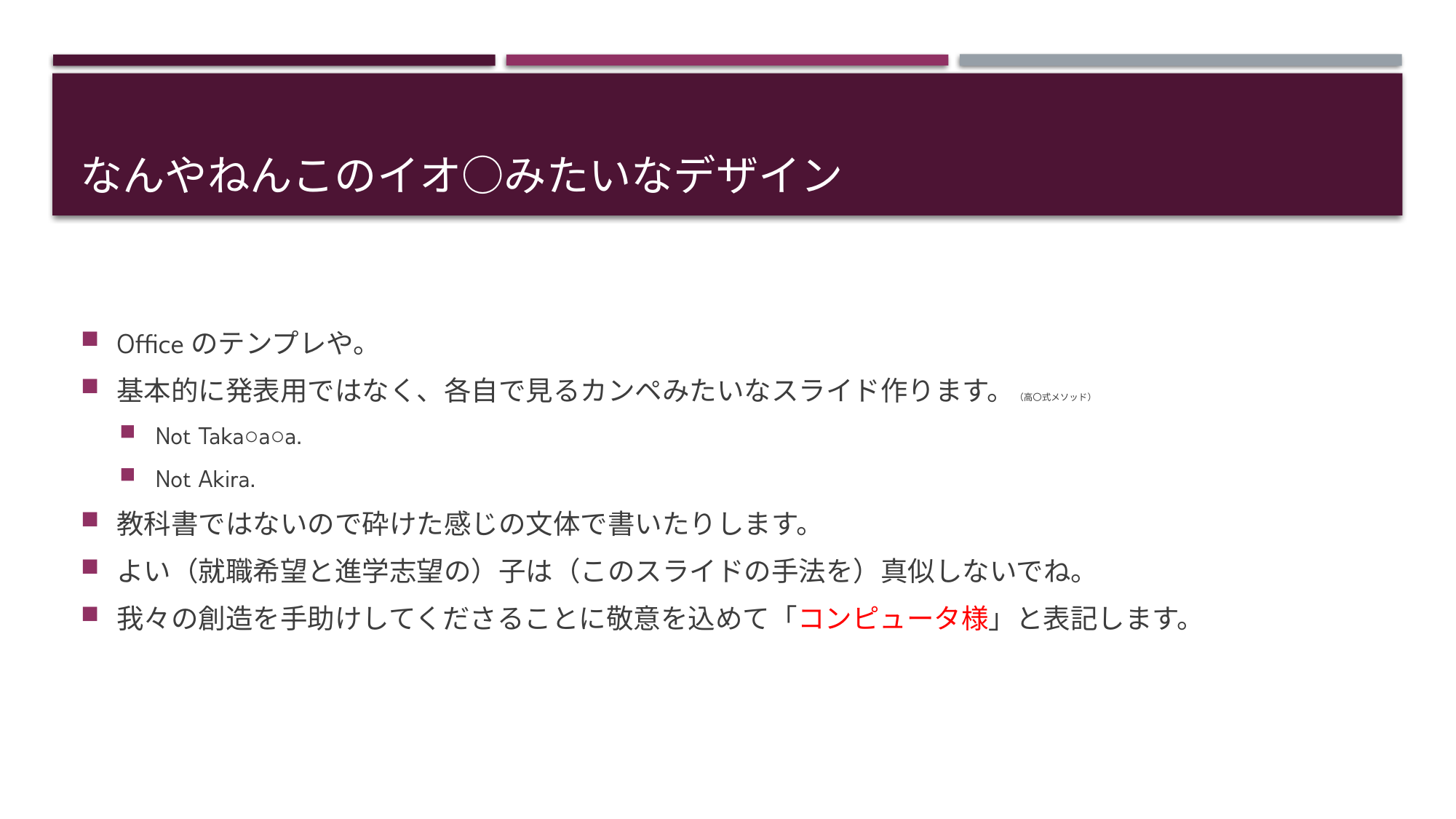

# なんやねんこのイオ○みたいなデザイン
Officeのテンプレや。
基本的に発表用ではなく、各自で見るカンペみたいなスライド作ります。（高〇式メソッド）
Not Taka○a○a.
Not Akira.
教科書ではないので砕けた感じの文体で書いたりします。
よい（就職希望と進学志望の）子は（このスライドの手法を）真似しないでね。
我々の創造を手助けしてくださることに敬意を込めて「コンピュータ様」と表記します。